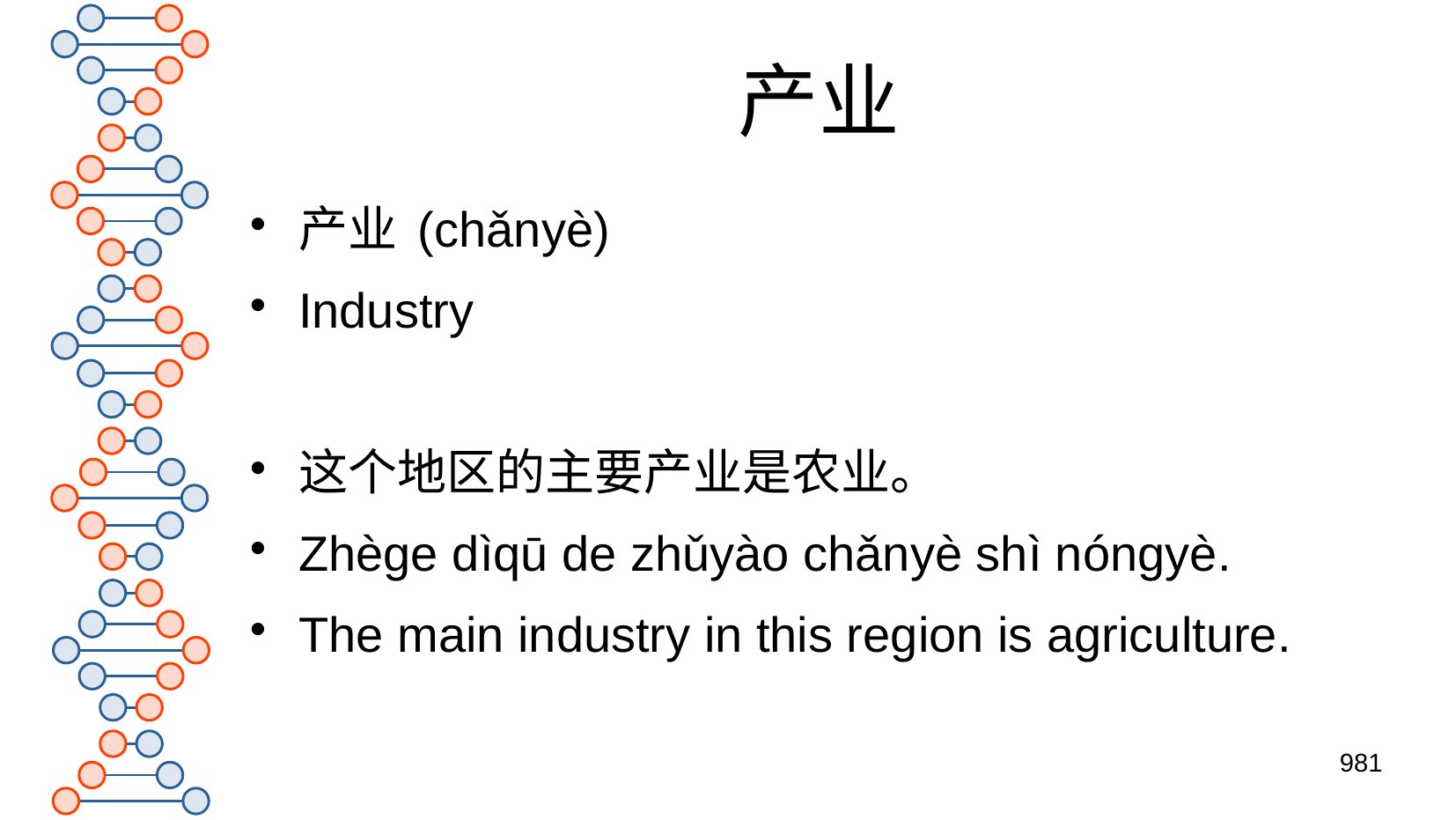

# 产业
产业 (chǎnyè)
Industry

这个地区的主要产业是农业。
Zhège dìqū de zhǔyào chǎnyè shì nóngyè.
The main industry in this region is agriculture.

981